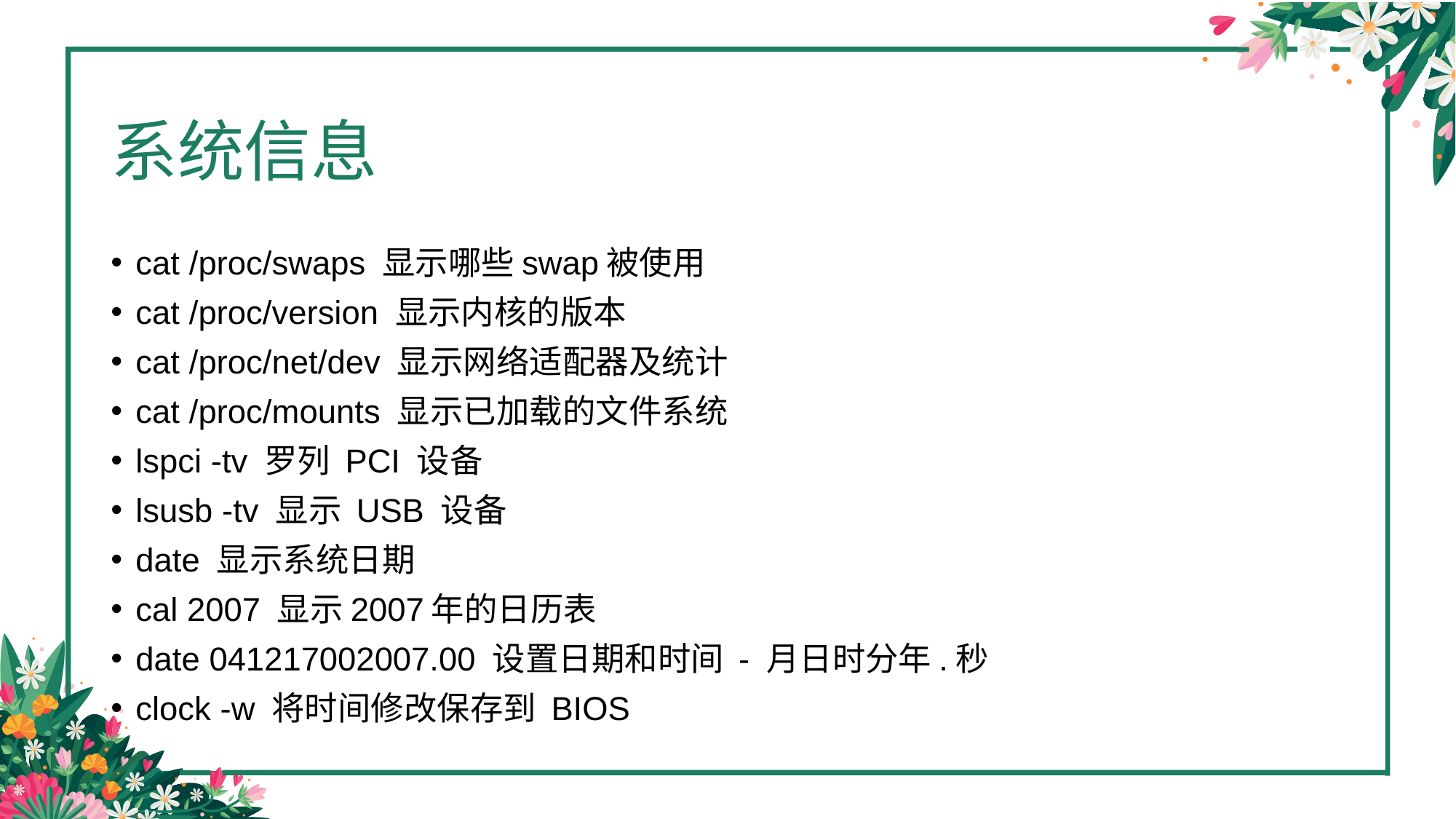

# 系统信息
cat /proc/swaps 显示哪些swap被使用
cat /proc/version 显示内核的版本
cat /proc/net/dev 显示网络适配器及统计
cat /proc/mounts 显示已加载的文件系统
lspci -tv 罗列 PCI 设备
lsusb -tv 显示 USB 设备
date 显示系统日期
cal 2007 显示2007年的日历表
date 041217002007.00 设置日期和时间 - 月日时分年.秒
clock -w 将时间修改保存到 BIOS